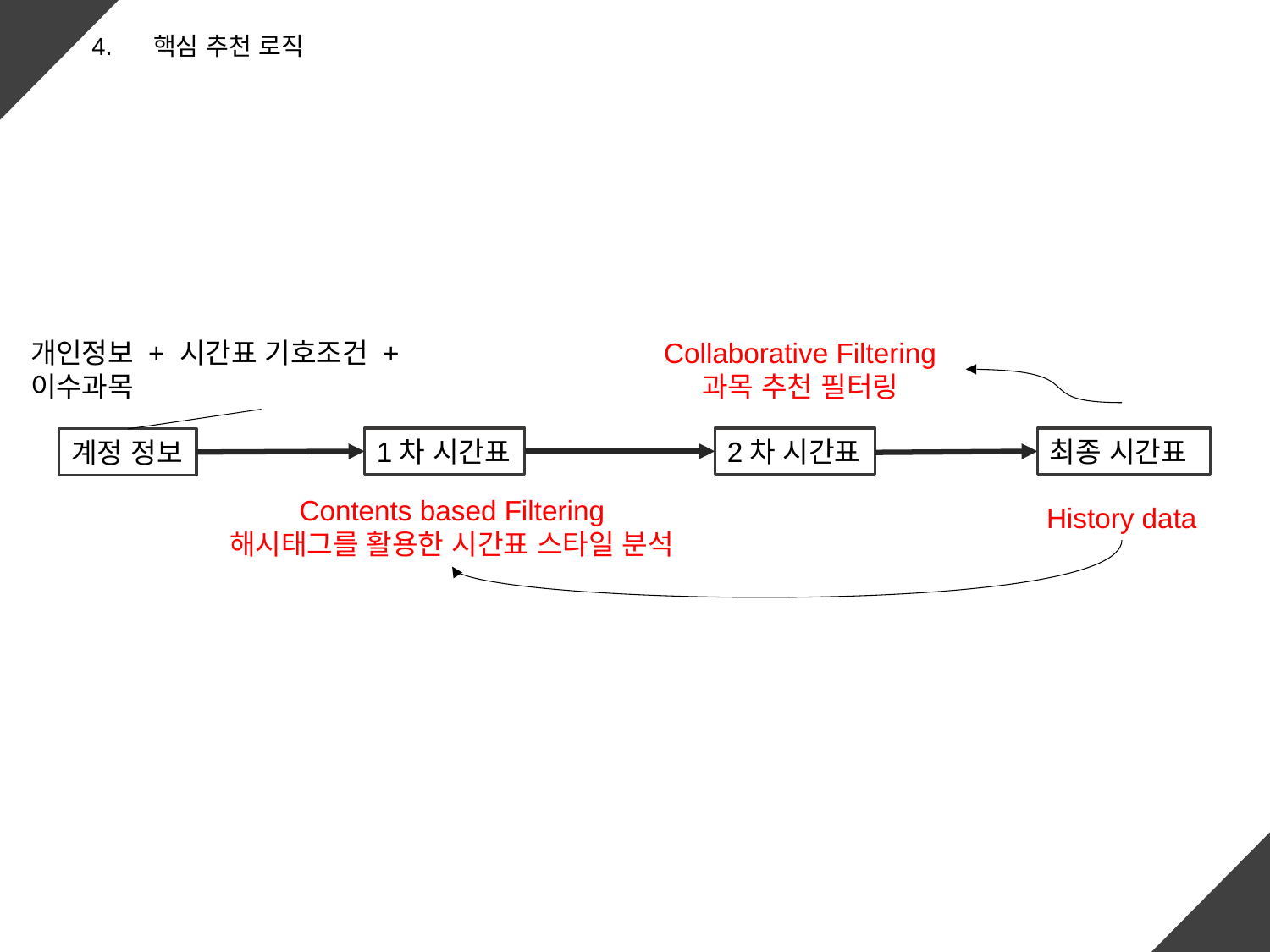

4.     핵심 추천 로직
개인정보 + 시간표 기호조건 + 이수과목
Collaborative Filtering
과목 추천 필터링
1차 시간표
2차 시간표
최종 시간표
계정 정보
Contents based Filtering
해시태그를 활용한 시간표 스타일 분석
History data